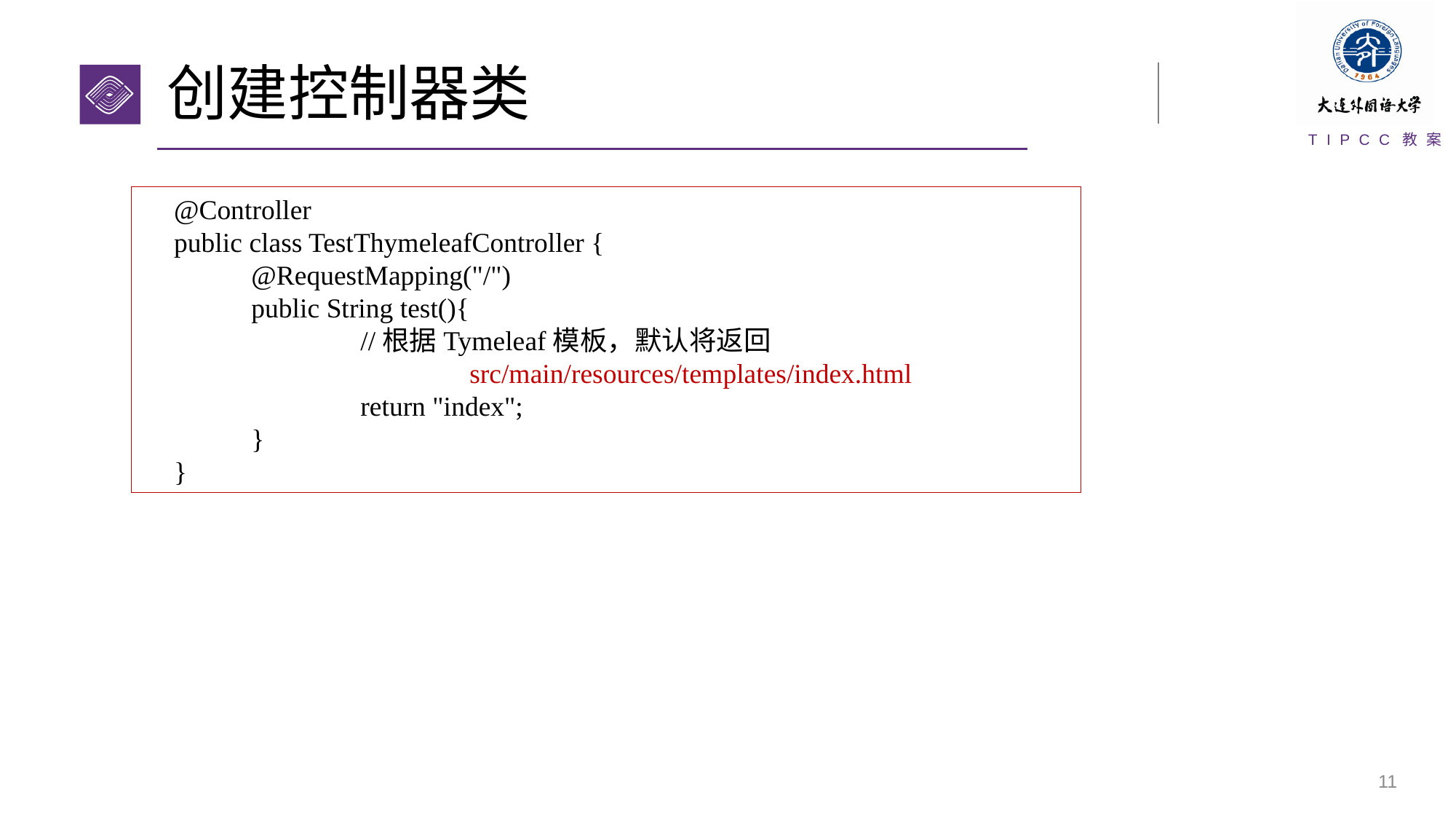

# 创建控制器类
@Controller
public class TestThymeleafController {
	@RequestMapping("/")
	public String test(){
		//根据Tymeleaf模板，默认将返回						src/main/resources/templates/index.html
		return "index";
	}
}
11